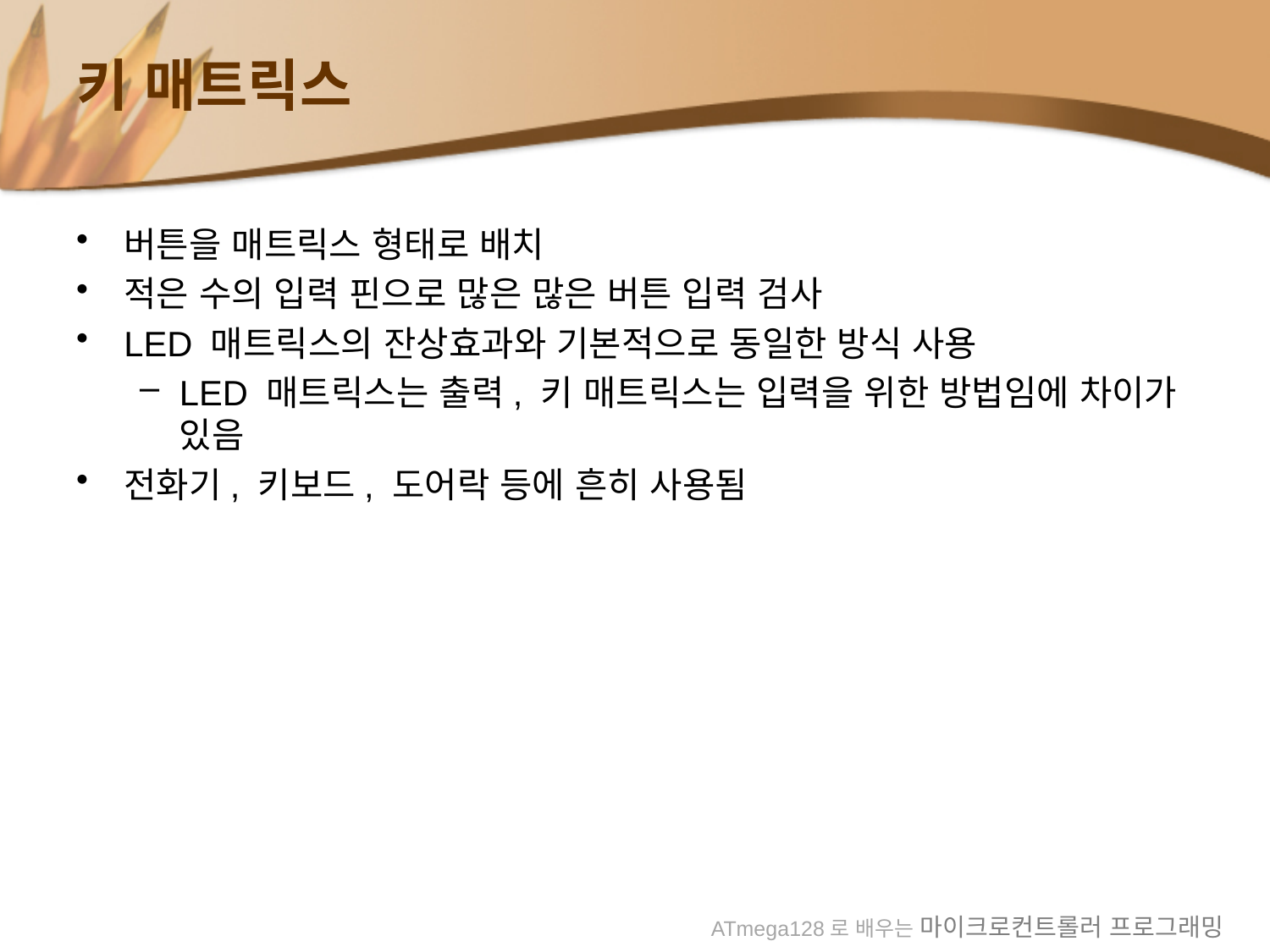

# 키 매트릭스
버튼을 매트릭스 형태로 배치
적은 수의 입력 핀으로 많은 많은 버튼 입력 검사
LED 매트릭스의 잔상효과와 기본적으로 동일한 방식 사용
LED 매트릭스는 출력, 키 매트릭스는 입력을 위한 방법임에 차이가 있음
전화기, 키보드, 도어락 등에 흔히 사용됨